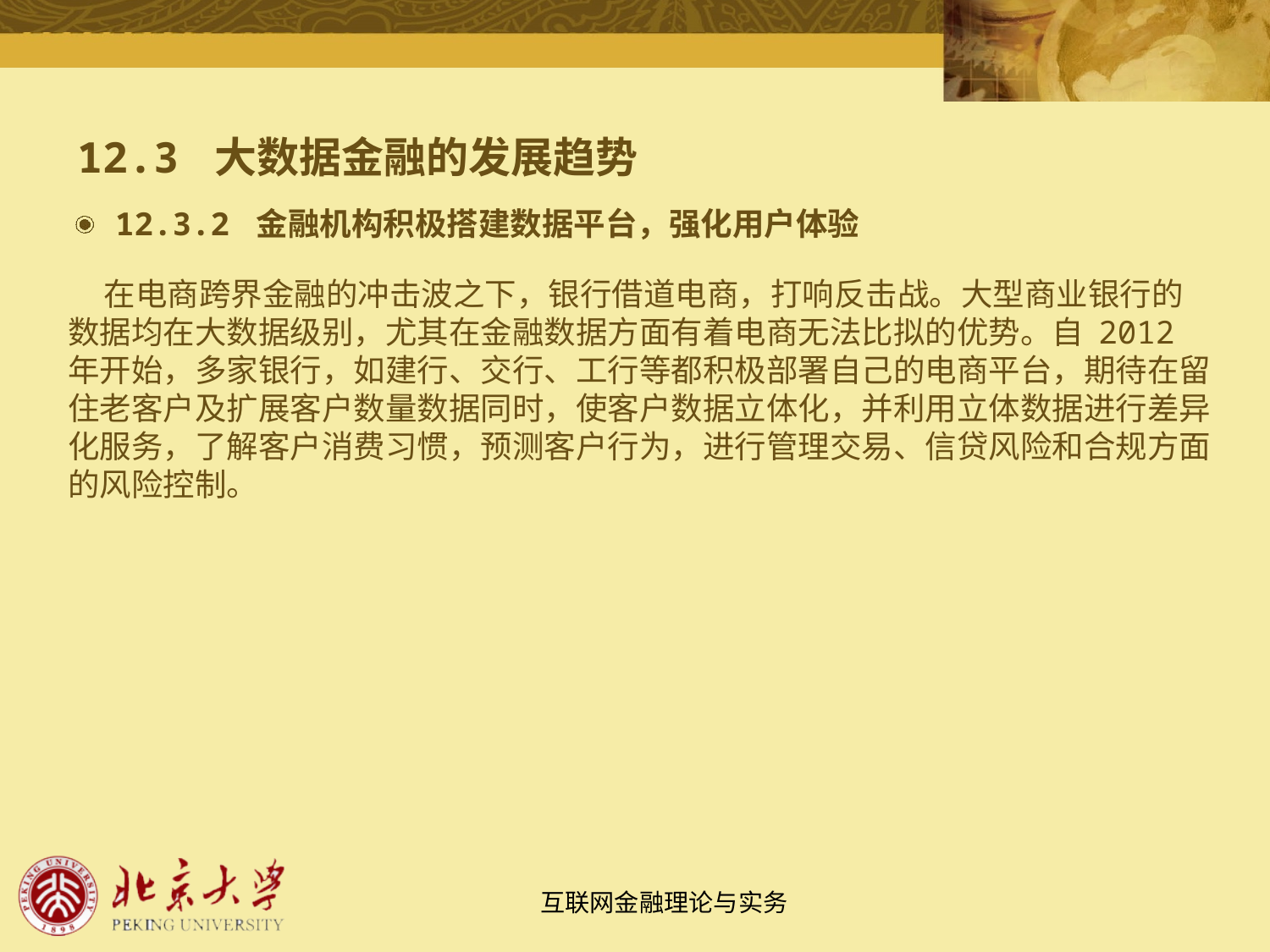

# 12.3 大数据金融的发展趋势
12.3.2 金融机构积极搭建数据平台，强化用户体验
    在电商跨界金融的冲击波之下，银行借道电商，打响反击战。大型商业银行的数据均在大数据级别，尤其在金融数据方面有着电商无法比拟的优势。自 2012 年开始，多家银行，如建行、交行、工行等都积极部署自己的电商平台，期待在留住老客户及扩展客户数量数据同时，使客户数据立体化，并利用立体数据进行差异化服务，了解客户消费习惯，预测客户行为，进行管理交易、信贷风险和合规方面的风险控制。
23